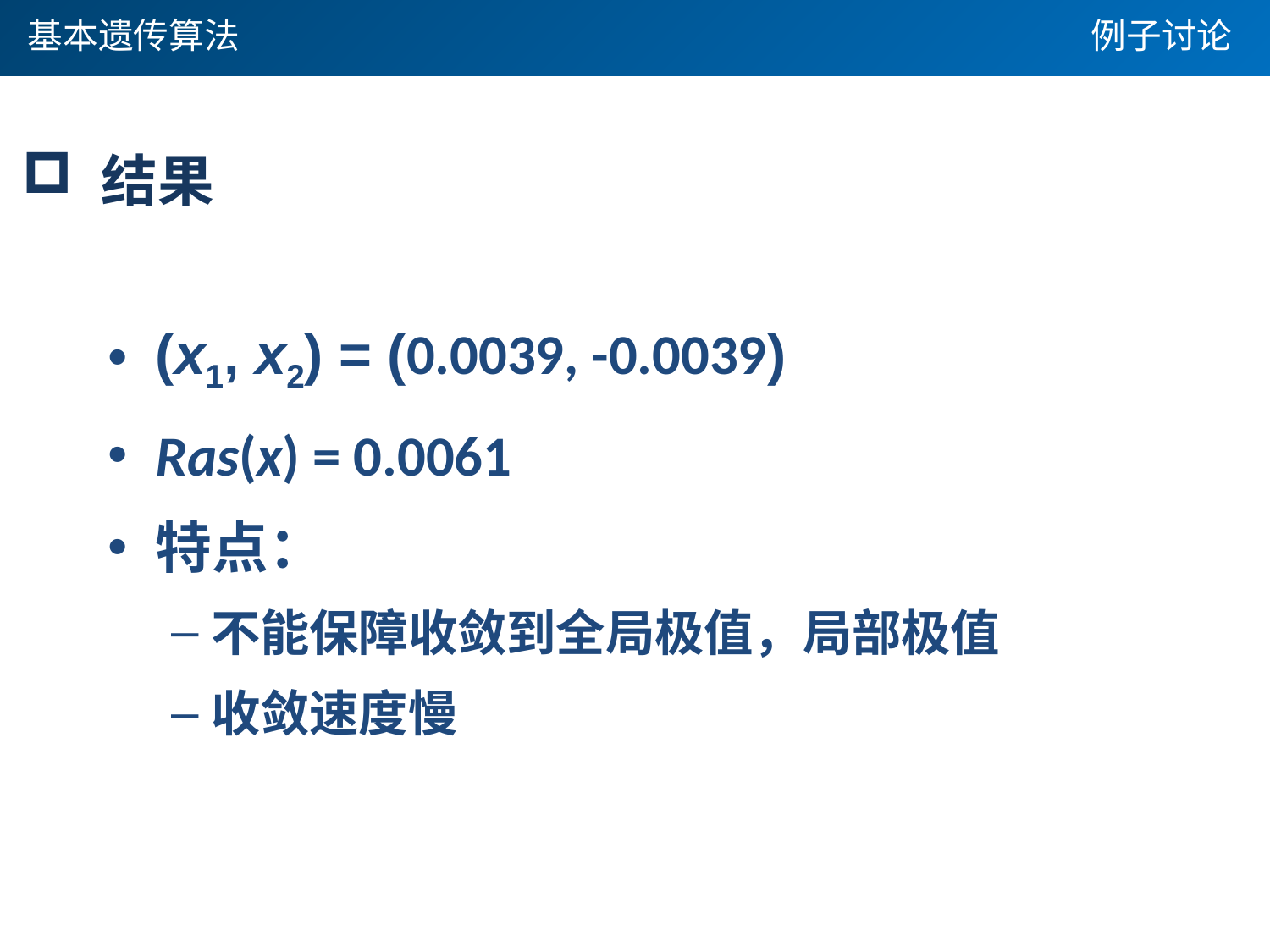

基本遗传算法
例子讨论
 结果
(x1, x2) = (0.0039, -0.0039)
Ras(x) = 0.0061
特点：
不能保障收敛到全局极值，局部极值
收敛速度慢
59